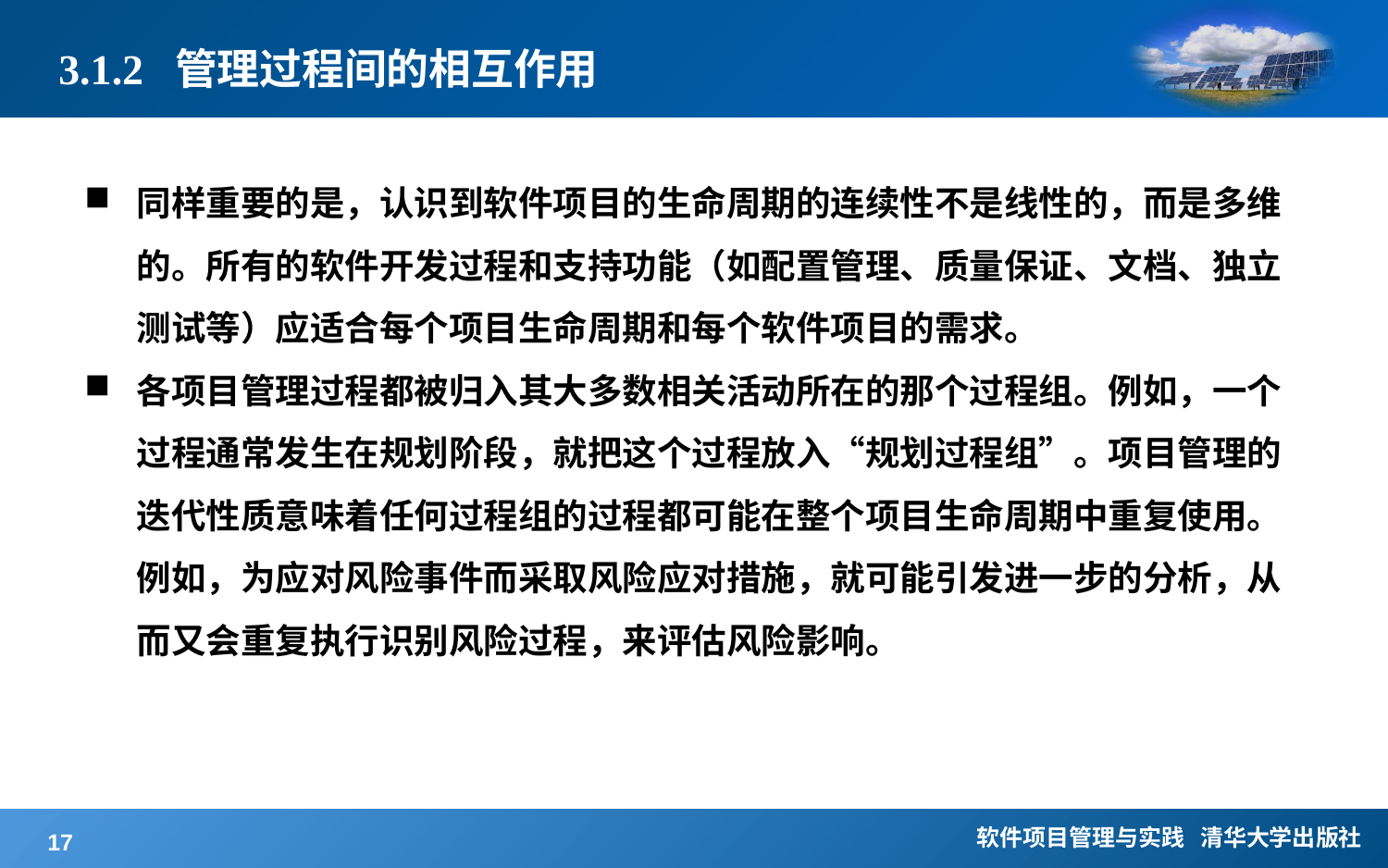

# 3.1.2  管理过程间的相互作用
同样重要的是，认识到软件项目的生命周期的连续性不是线性的，而是多维的。所有的软件开发过程和支持功能（如配置管理、质量保证、文档、独立测试等）应适合每个项目生命周期和每个软件项目的需求。
各项目管理过程都被归入其大多数相关活动所在的那个过程组。例如，一个过程通常发生在规划阶段，就把这个过程放入“规划过程组”。项目管理的迭代性质意味着任何过程组的过程都可能在整个项目生命周期中重复使用。例如，为应对风险事件而采取风险应对措施，就可能引发进一步的分析，从而又会重复执行识别风险过程，来评估风险影响。